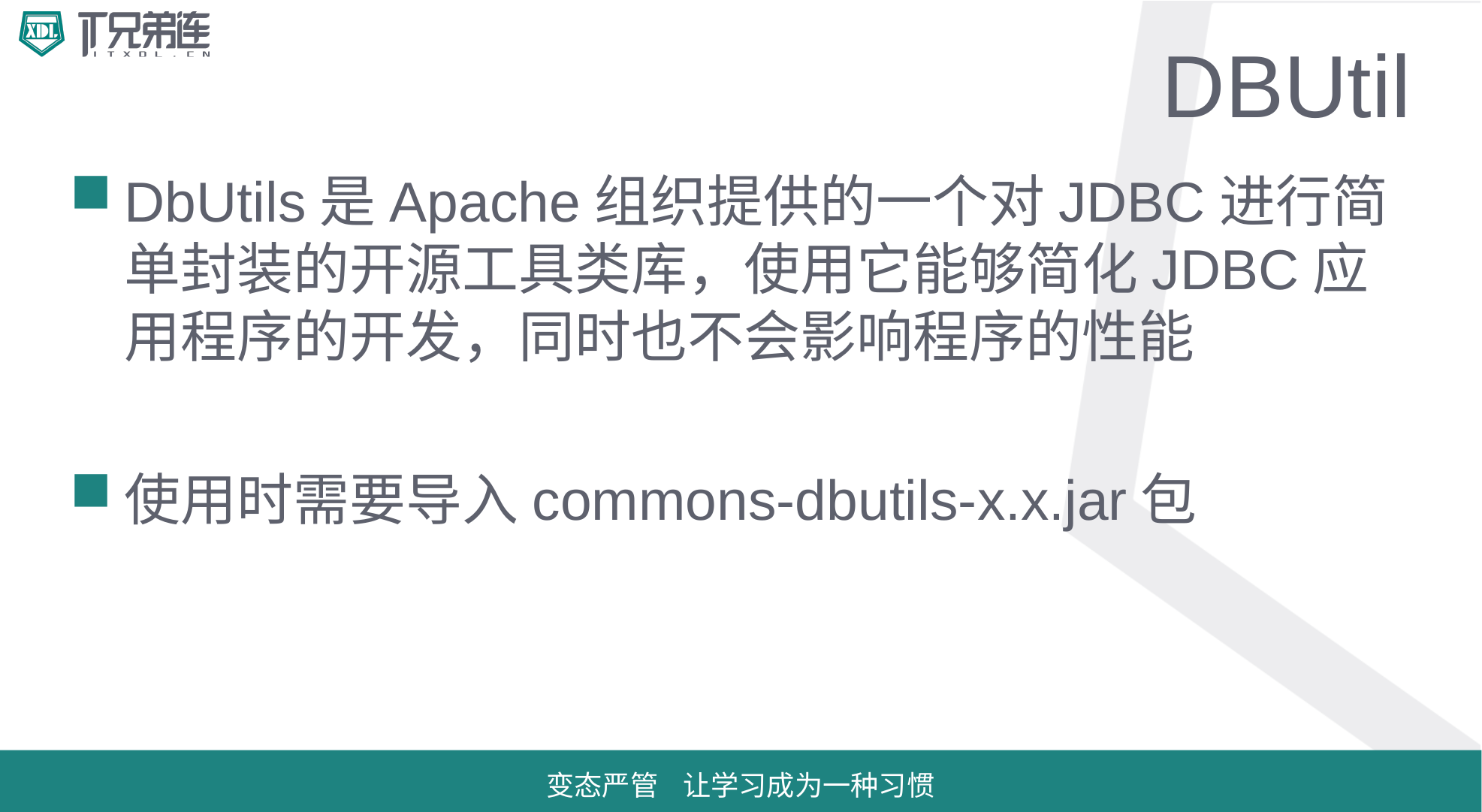

# DBUtil
DbUtils是Apache组织提供的一个对JDBC进行简单封装的开源工具类库，使用它能够简化JDBC应用程序的开发，同时也不会影响程序的性能

使用时需要导入commons-dbutils-x.x.jar包